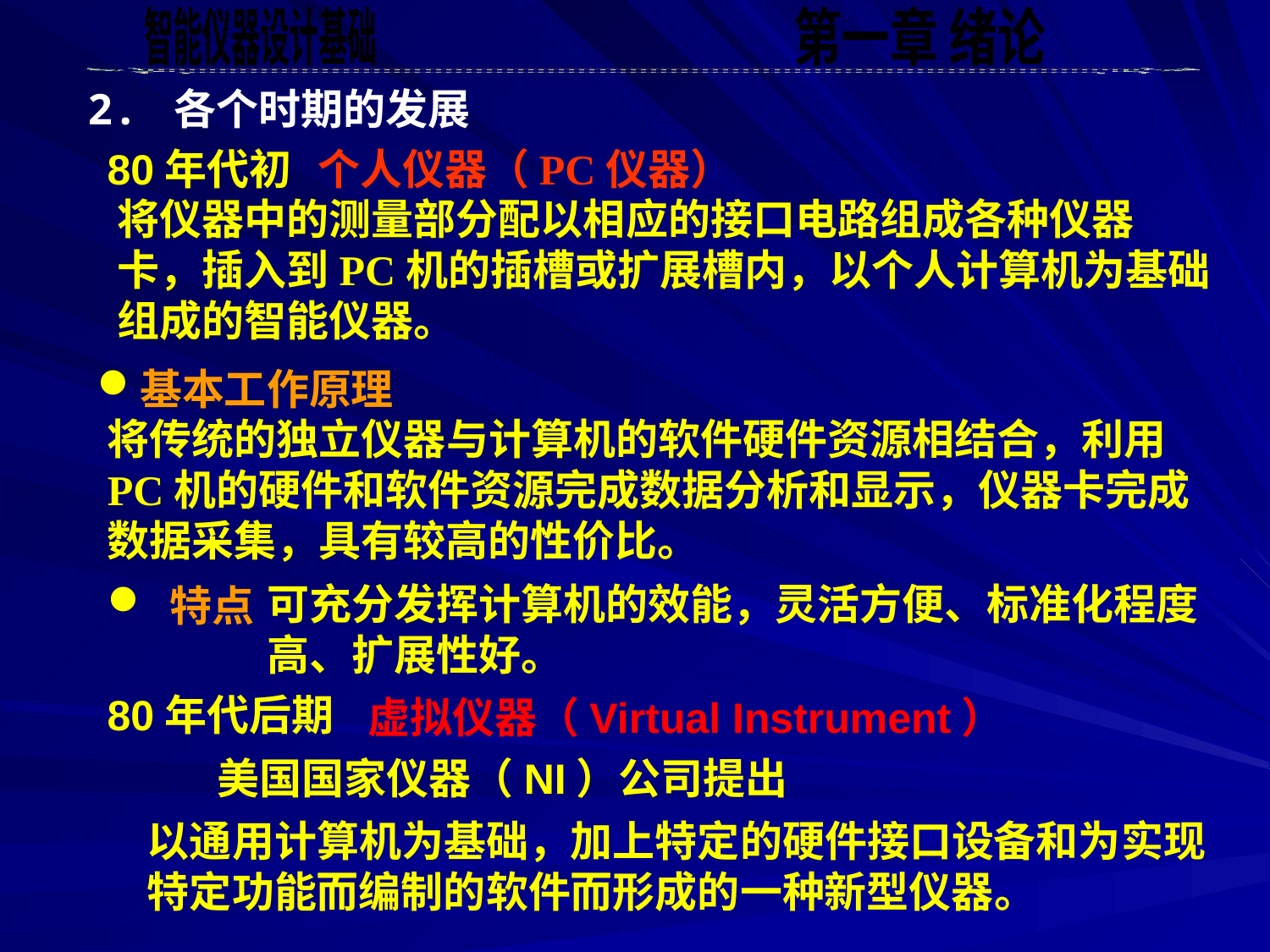

2. 各个时期的发展
80年代初
个人仪器（PC仪器）
将仪器中的测量部分配以相应的接口电路组成各种仪器卡，插入到PC机的插槽或扩展槽内，以个人计算机为基础组成的智能仪器。
基本工作原理
将传统的独立仪器与计算机的软件硬件资源相结合，利用PC机的硬件和软件资源完成数据分析和显示，仪器卡完成数据采集，具有较高的性价比。

可充分发挥计算机的效能，灵活方便、标准化程度高、扩展性好。
 特点
80年代后期
虚拟仪器（Virtual Instrument）
美国国家仪器（NI）公司提出
以通用计算机为基础，加上特定的硬件接口设备和为实现特定功能而编制的软件而形成的一种新型仪器。